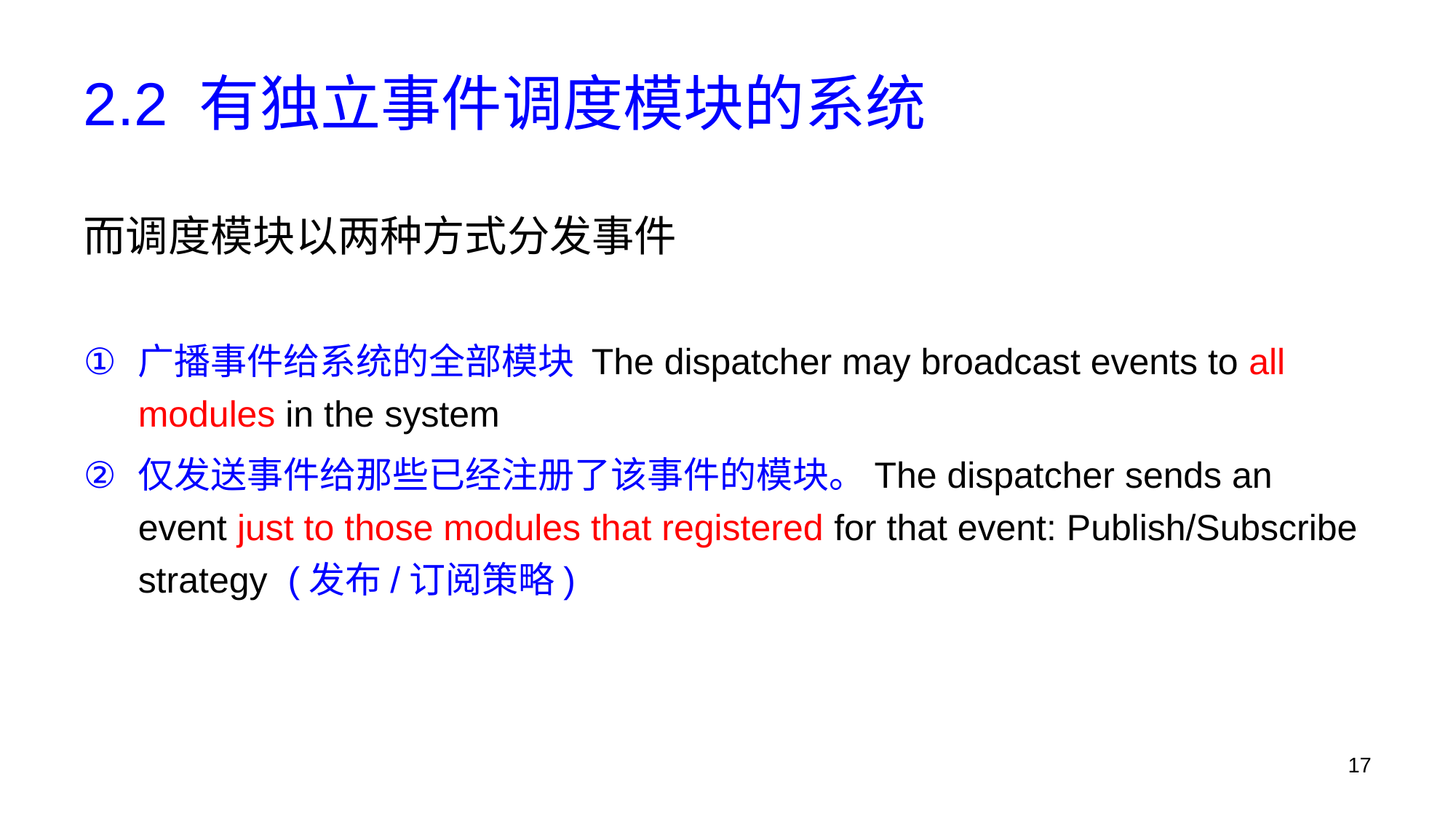

# 2.2 有独立事件调度模块的系统
而调度模块以两种方式分发事件

广播事件给系统的全部模块 The dispatcher may broadcast events to all modules in the system
仅发送事件给那些已经注册了该事件的模块。The dispatcher sends an event just to those modules that registered for that event: Publish/Subscribe strategy  (发布/订阅策略)
17